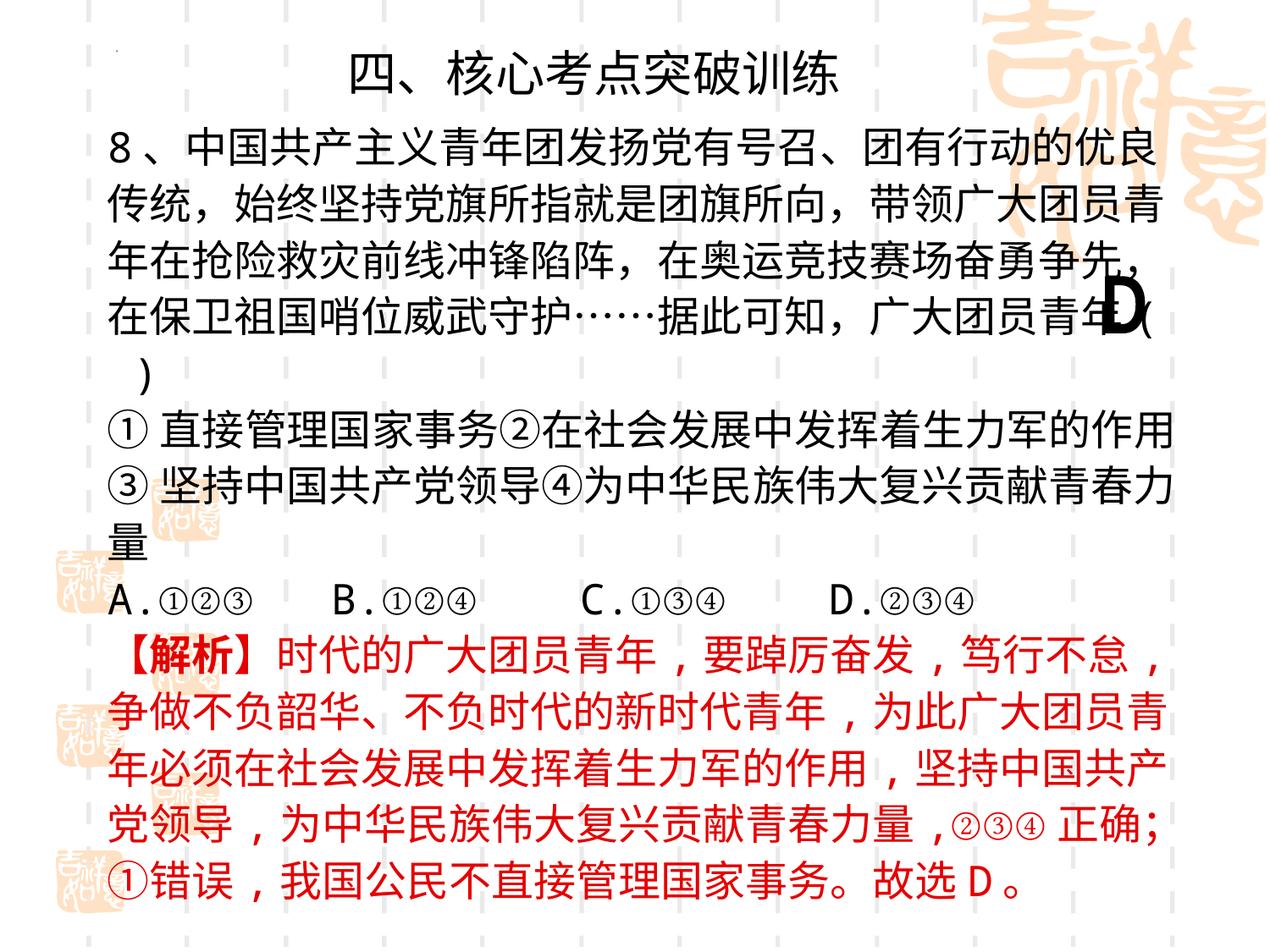

四、核心考点突破训练
8、中国共产主义青年团发扬党有号召、团有行动的优良传统，始终坚持党旗所指就是团旗所向，带领广大团员青年在抢险救灾前线冲锋陷阵，在奥运竞技赛场奋勇争先，在保卫祖国哨位威武守护……据此可知，广大团员青年(   )
①直接管理国家事务②在社会发展中发挥着生力军的作用
③坚持中国共产党领导④为中华民族伟大复兴贡献青春力量
A.①②③   B.①②④    C.①③④    D.②③④
【解析】时代的广大团员青年,要踔厉奋发,笃行不怠,争做不负韶华、不负时代的新时代青年,为此广大团员青年必须在社会发展中发挥着生力军的作用,坚持中国共产党领导,为中华民族伟大复兴贡献青春力量,②③④正确；①错误,我国公民不直接管理国家事务。故选D。
D